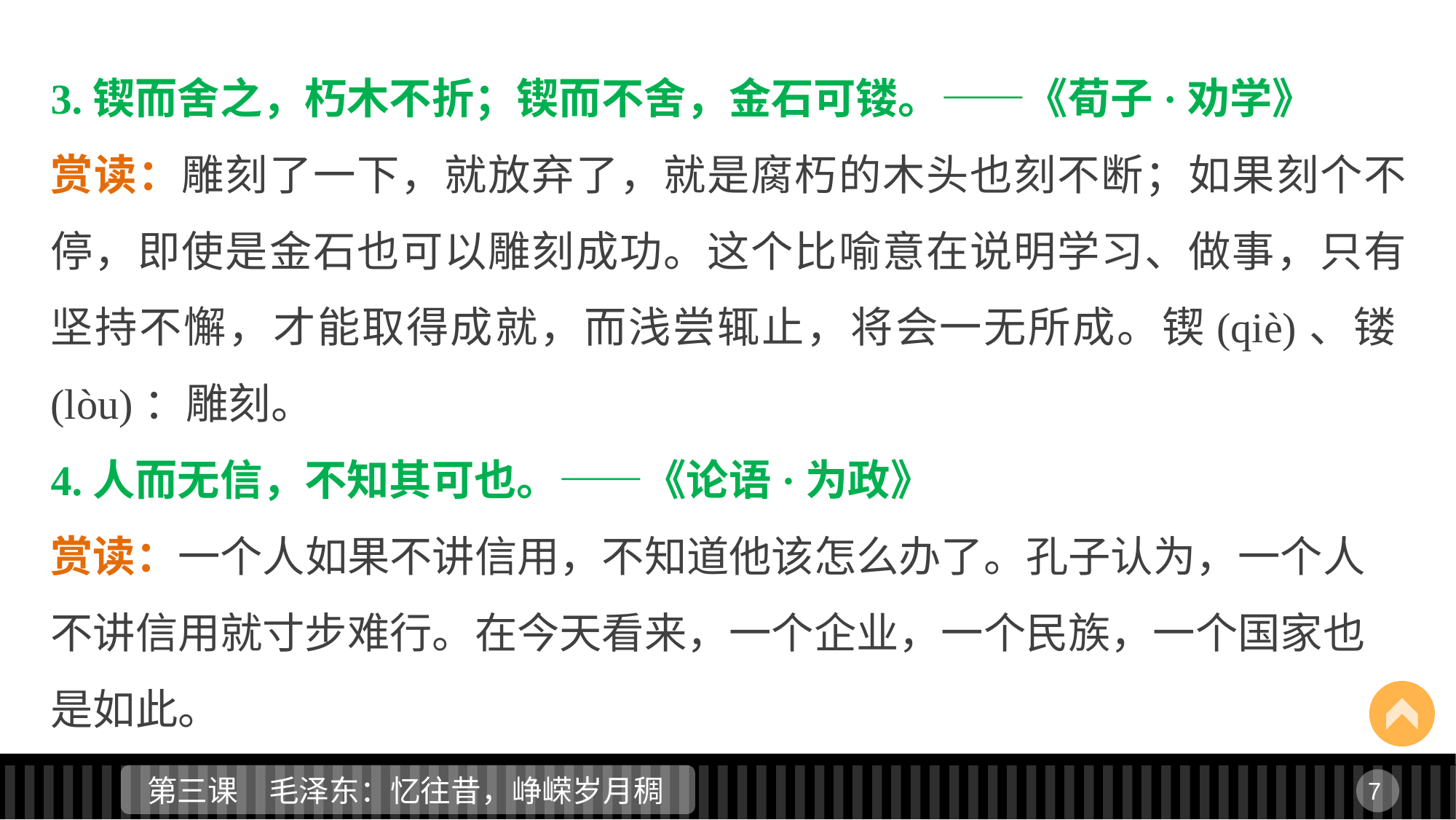

3.锲而舍之，朽木不折；锲而不舍，金石可镂。——《荀子·劝学》
赏读：雕刻了一下，就放弃了，就是腐朽的木头也刻不断；如果刻个不停，即使是金石也可以雕刻成功。这个比喻意在说明学习、做事，只有坚持不懈，才能取得成就，而浅尝辄止，将会一无所成。锲(qiè)、镂(lòu)：雕刻。
4.人而无信，不知其可也。——《论语·为政》
赏读：一个人如果不讲信用，不知道他该怎么办了。孔子认为，一个人不讲信用就寸步难行。在今天看来，一个企业，一个民族，一个国家也是如此。